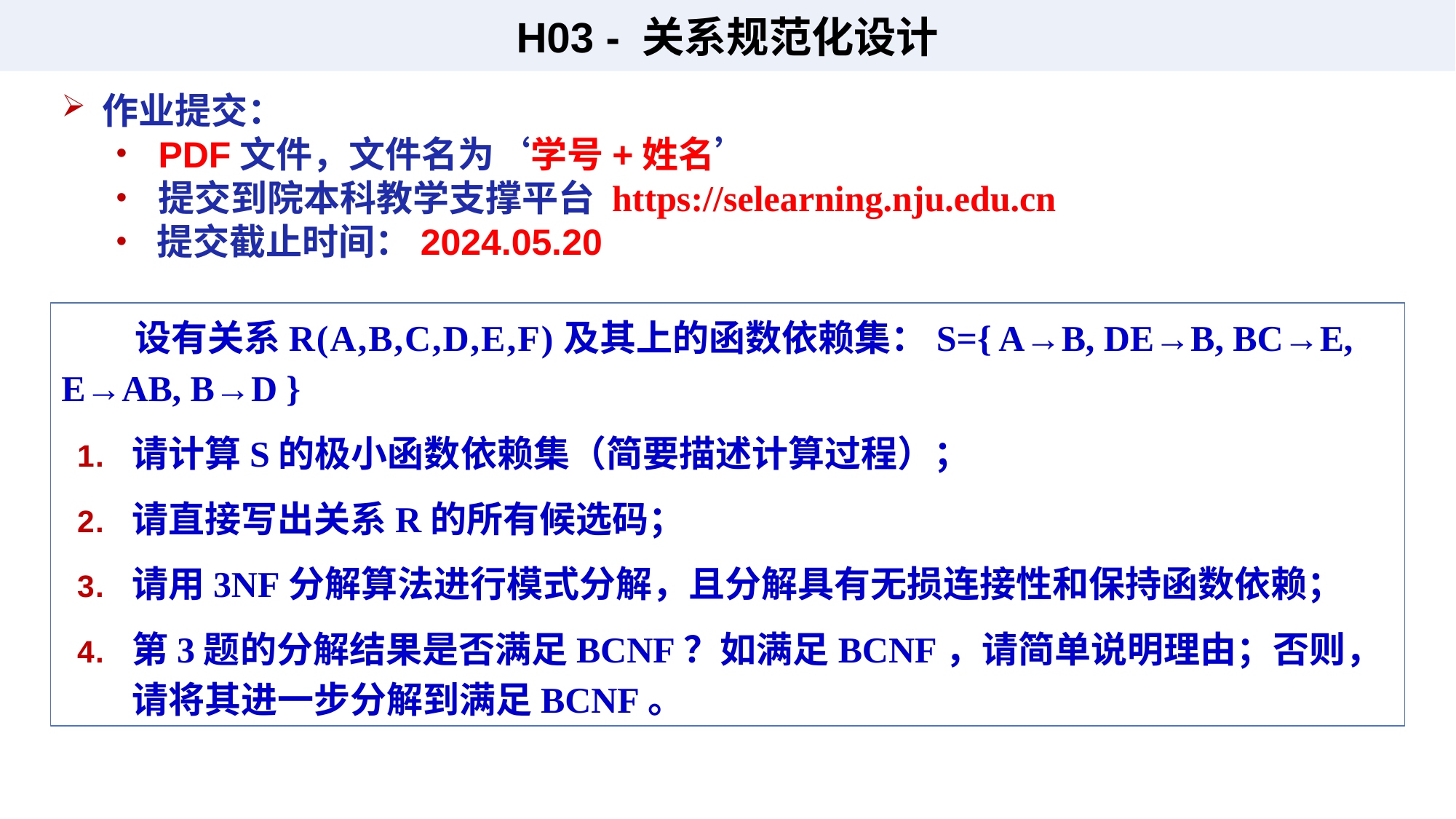

# H03 - 关系规范化设计
作业提交：
PDF文件，文件名为‘学号+姓名’
提交到院本科教学支撑平台 https://selearning.nju.edu.cn
提交截止时间：2024.05.20
设有关系R(A,B,C,D,E,F)及其上的函数依赖集：S={ A→B, DE→B, BC→E, E→AB, B→D }
请计算S的极小函数依赖集（简要描述计算过程）；
请直接写出关系R的所有候选码；
请用3NF分解算法进行模式分解，且分解具有无损连接性和保持函数依赖；
第3题的分解结果是否满足BCNF？如满足BCNF，请简单说明理由；否则，请将其进一步分解到满足BCNF。